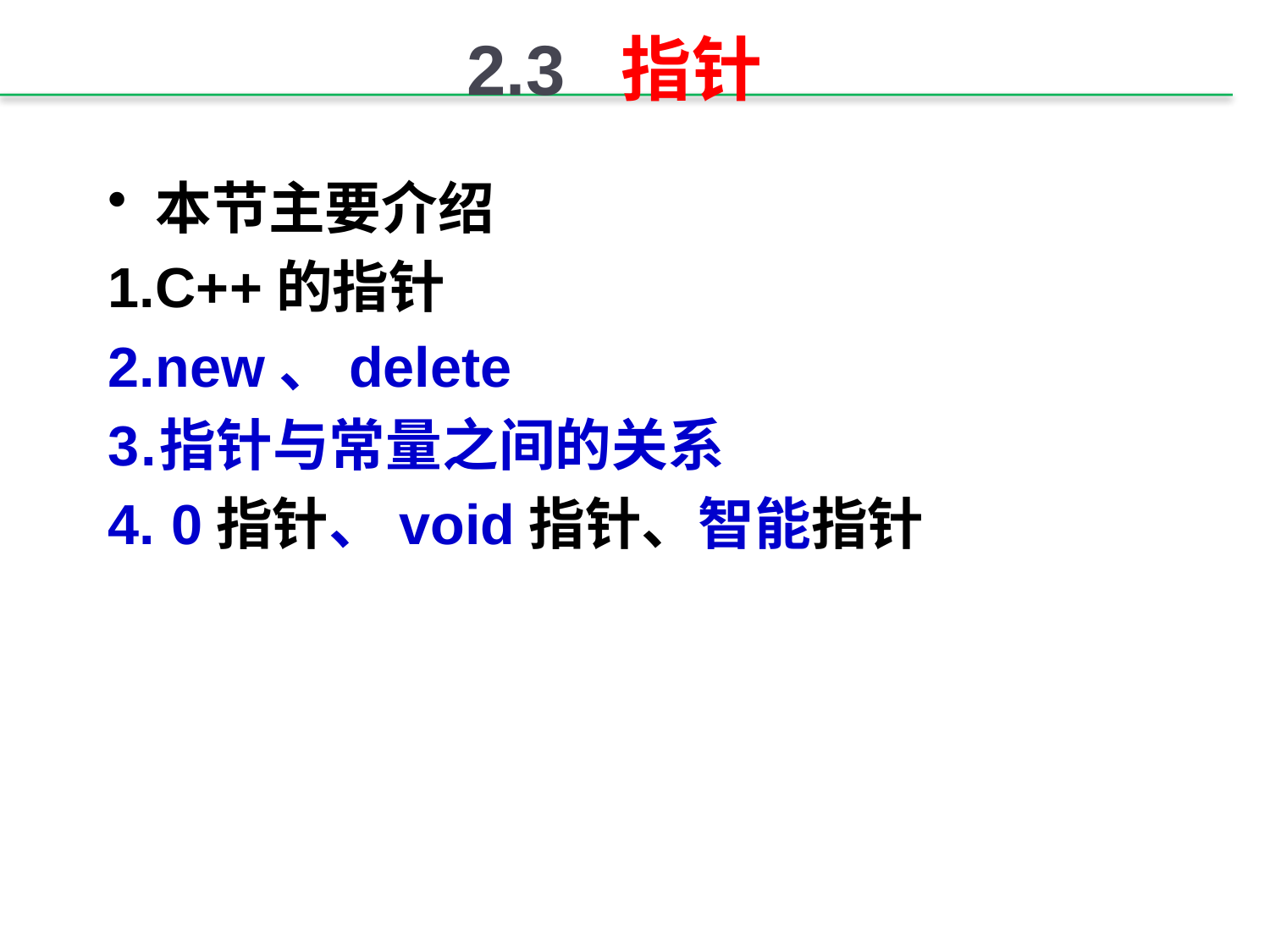

# 2.3  指针
本节主要介绍
C++的指针
new、delete
指针与常量之间的关系
 0指针、void指针、智能指针